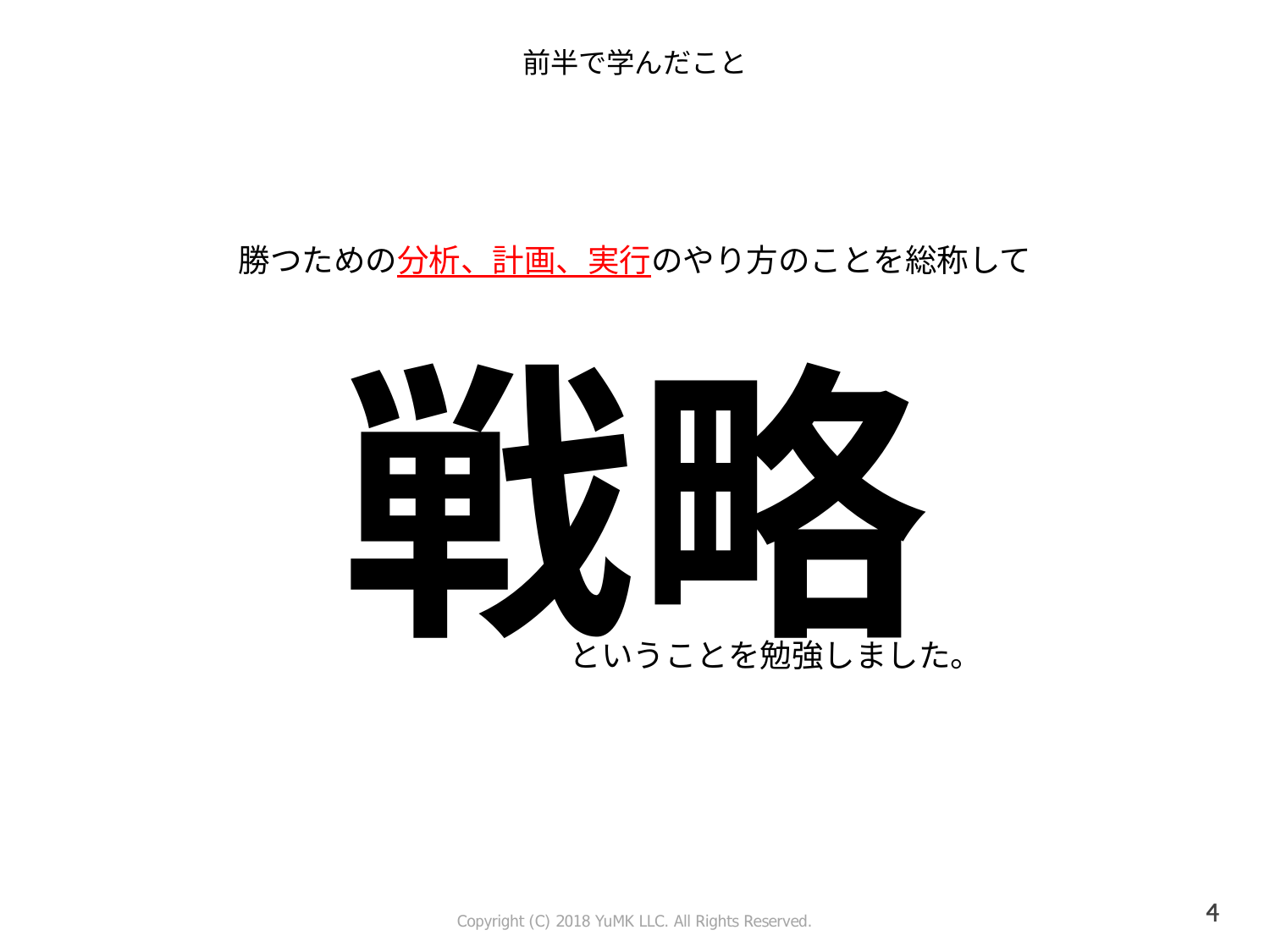

# 前半で学んだこと

勝つための分析、計画、実行のやり方のことを総称して
戦略
ということを勉強しました。
4